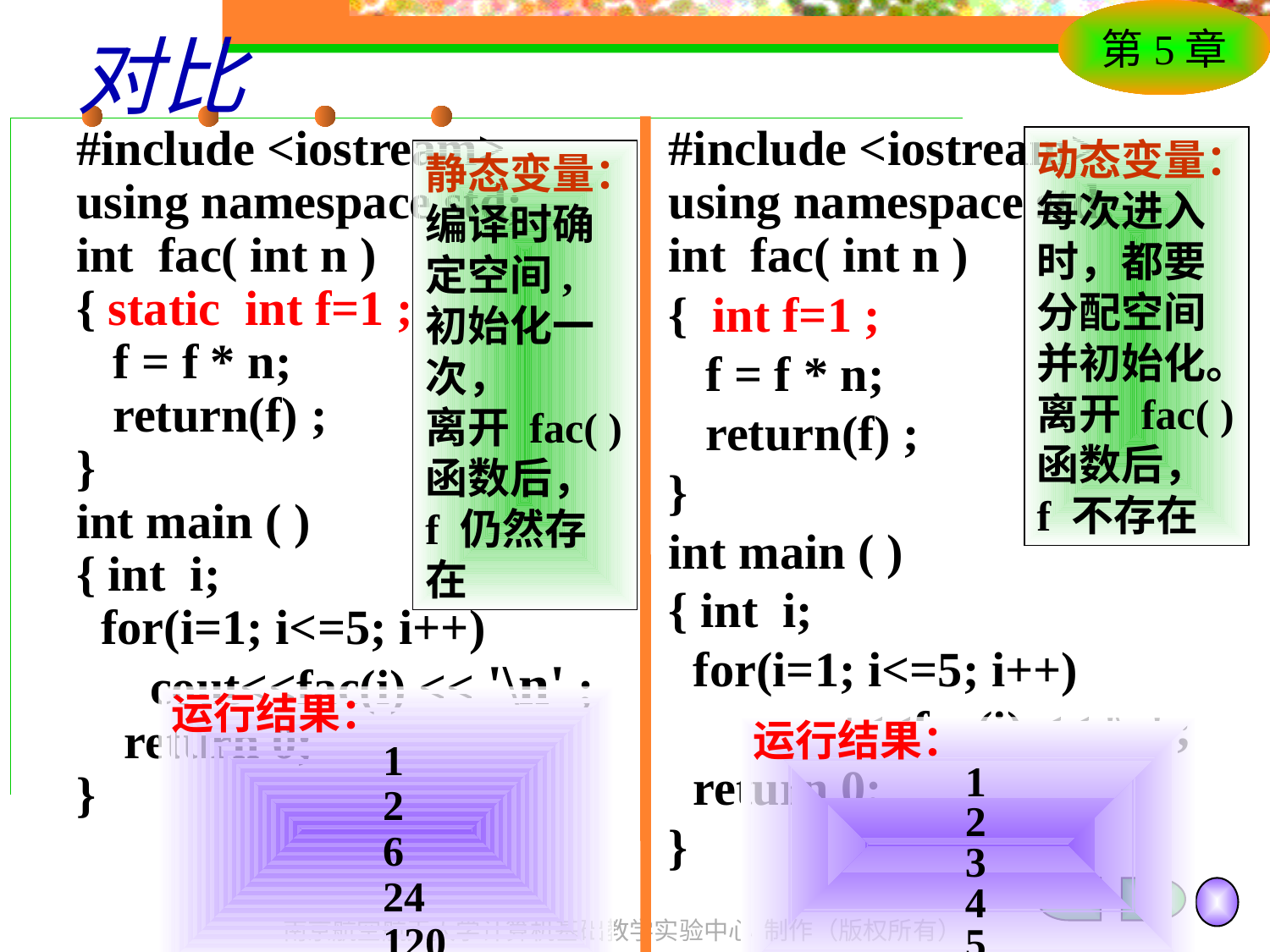

# 对比
#include <iostream>
using namespace std;
int  fac( int n )
{ static  int f=1 ;
   f = f * n;
   return(f) ;
}
int main ( )
{ int  i;
  for(i=1; i<=5; i++)
      cout<<fac(i) << '\n' ;
	return 0;
}

#include <iostream>
using namespace std;
int  fac( int n )
{  int f=1 ;
   f = f * n;
   return(f) ;
}
int main ( )
{ int  i;
  for(i=1; i<=5; i++)
        cout<<fac(i) << '\n' ;
  return 0;
}
动态变量：
每次进入时，都要
分配空间并初始化。
离开 fac( )
函数后，
f 不存在
静态变量：
编译时确定空间, 初始化一次，
离开 fac( )
函数后，
f 仍然存在
运行结果：
                    1
                    2
                    6
                    24
                    120
运行结果：
	        1
                    2
                    3
                    4
                    5